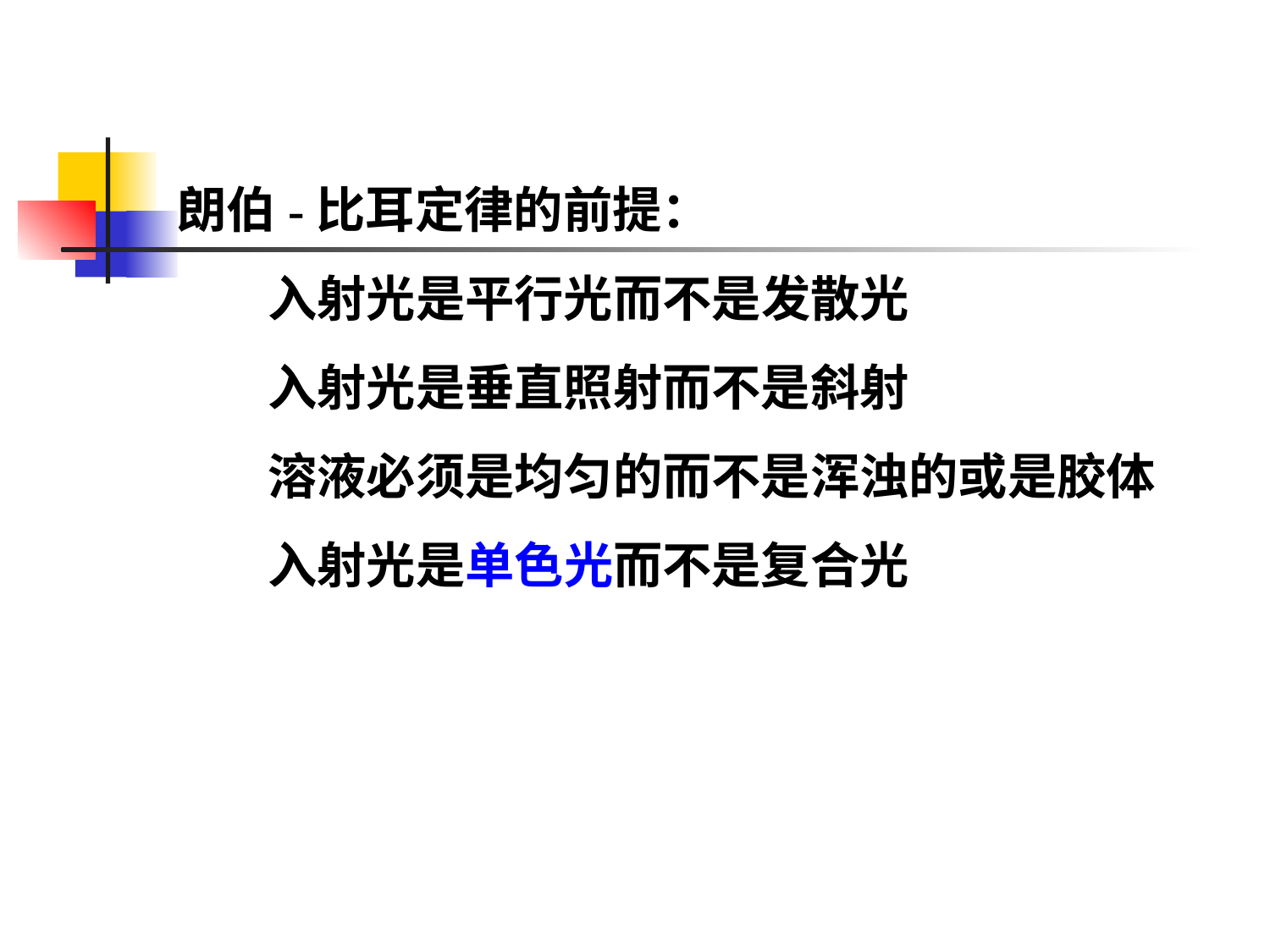

朗伯-比耳定律的前提：
       入射光是平行光而不是发散光
       入射光是垂直照射而不是斜射
       溶液必须是均匀的而不是浑浊的或是胶体
       入射光是单色光而不是复合光